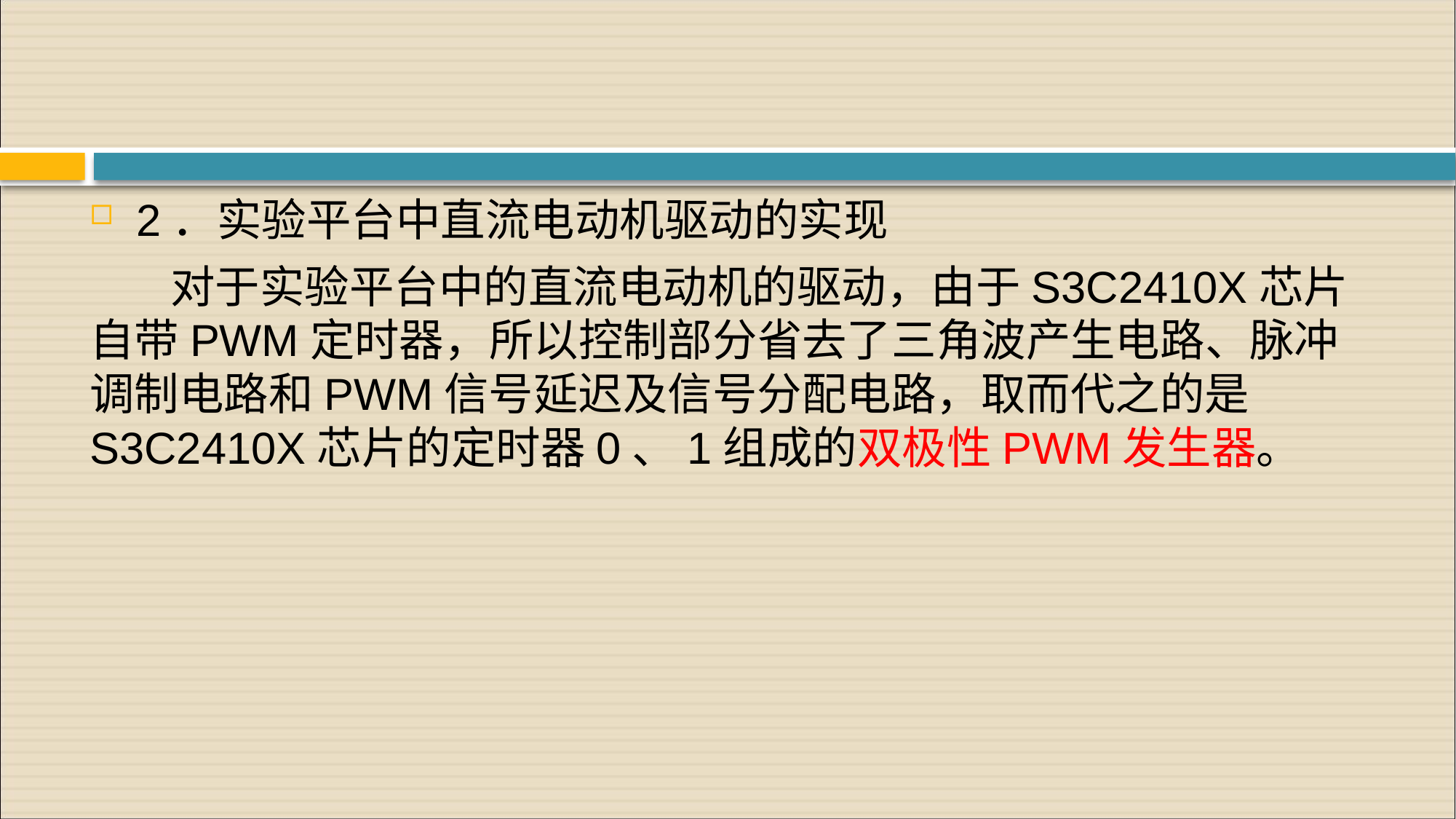

2．实验平台中直流电动机驱动的实现
       对于实验平台中的直流电动机的驱动，由于S3C2410X芯片自带PWM定时器，所以控制部分省去了三角波产生电路、脉冲调制电路和PWM信号延迟及信号分配电路，取而代之的是S3C2410X芯片的定时器0、1组成的双极性PWM发生器。